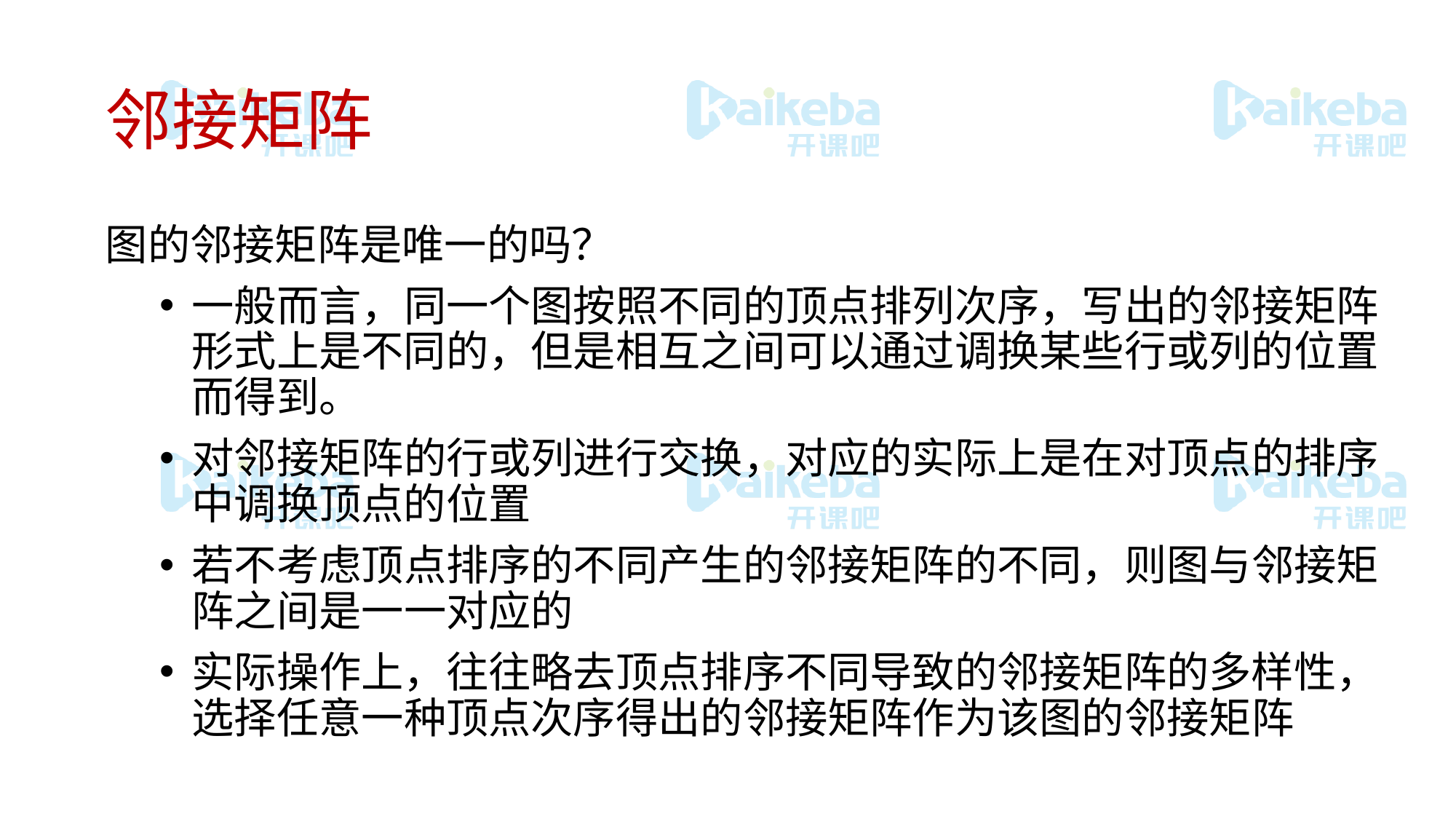

# 邻接矩阵
图的邻接矩阵是唯一的吗？
一般而言，同一个图按照不同的顶点排列次序，写出的邻接矩阵形式上是不同的，但是相互之间可以通过调换某些行或列的位置而得到。
对邻接矩阵的行或列进行交换，对应的实际上是在对顶点的排序中调换顶点的位置
若不考虑顶点排序的不同产生的邻接矩阵的不同，则图与邻接矩阵之间是一一对应的
实际操作上，往往略去顶点排序不同导致的邻接矩阵的多样性，选择任意一种顶点次序得出的邻接矩阵作为该图的邻接矩阵